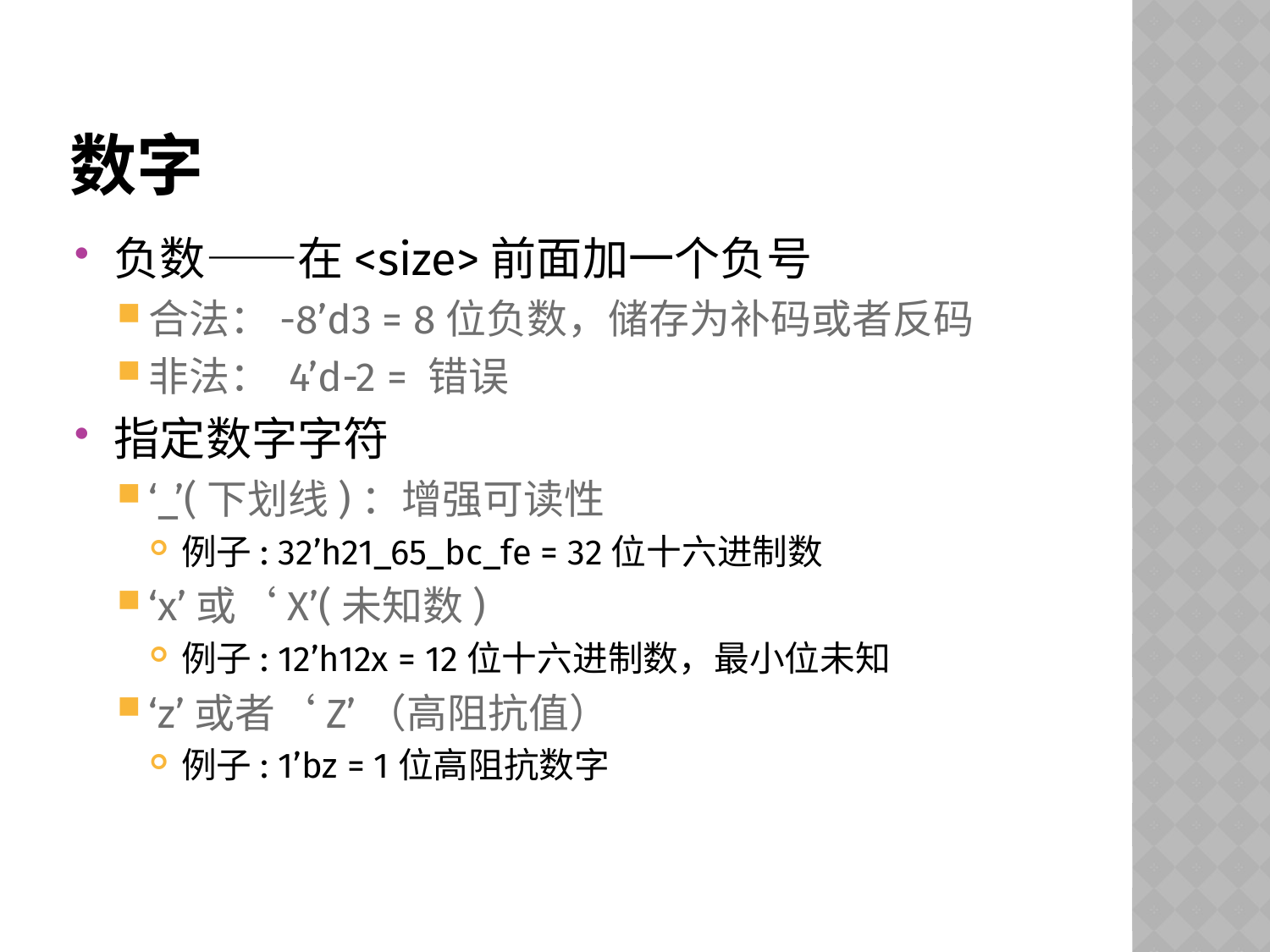

# 数字
负数——在<size>前面加一个负号
合法：-8’d3 = 8位负数，储存为补码或者反码
非法： 4’d-2 = 错误
指定数字字符
‘_’(下划线)：增强可读性
例子: 32’h21_65_bc_fe = 32位十六进制数
‘x’或‘X’(未知数)
例子: 12’h12x = 12位十六进制数，最小位未知
‘z’或者‘Z’（高阻抗值）
例子: 1’bz = 1位高阻抗数字